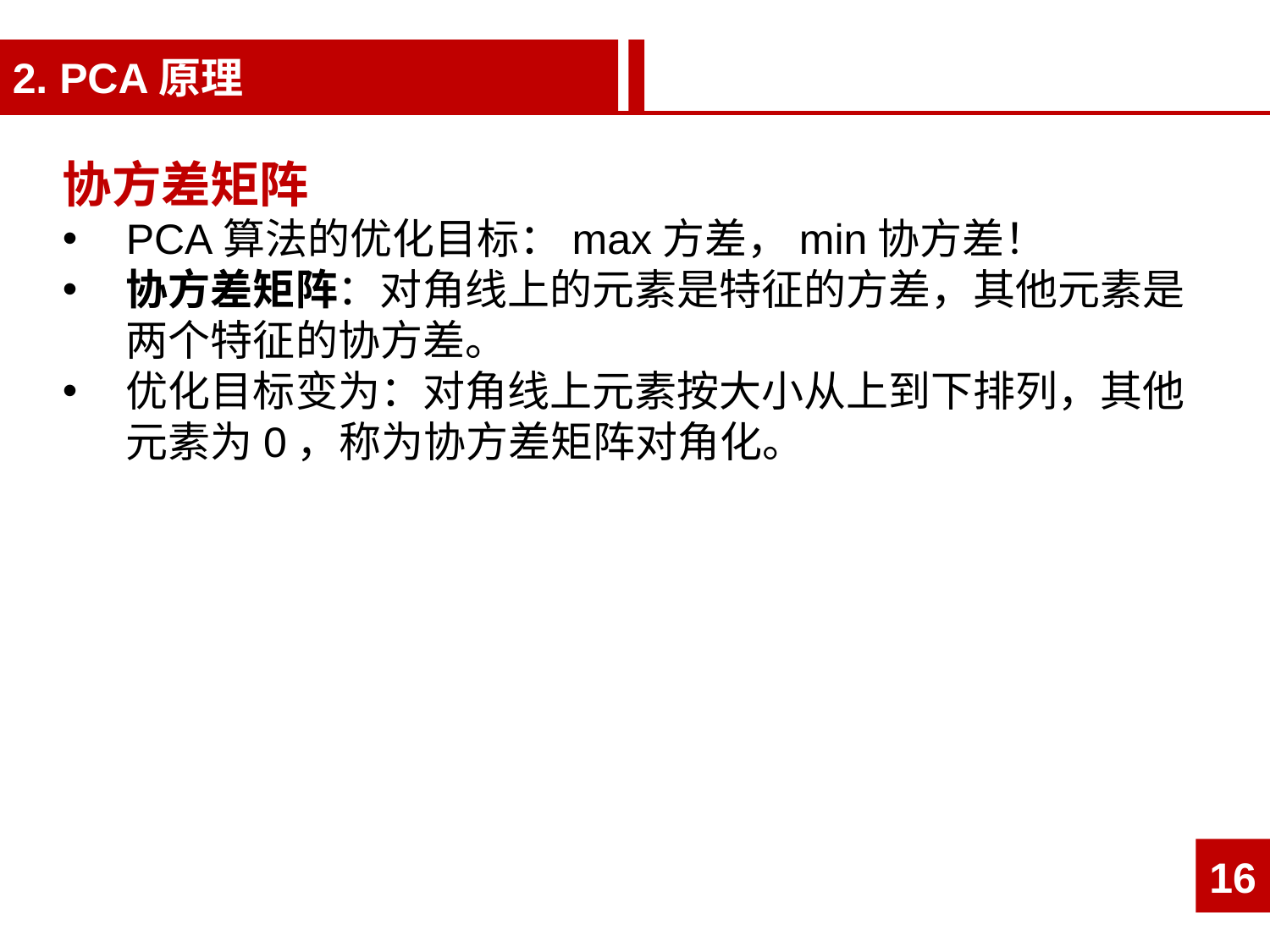

2. PCA原理

协方差矩阵
PCA算法的优化目标：max方差，min协方差！
协方差矩阵：对角线上的元素是特征的方差，其他元素是两个特征的协方差。
优化目标变为：对角线上元素按大小从上到下排列，其他元素为0，称为协方差矩阵对角化。
16